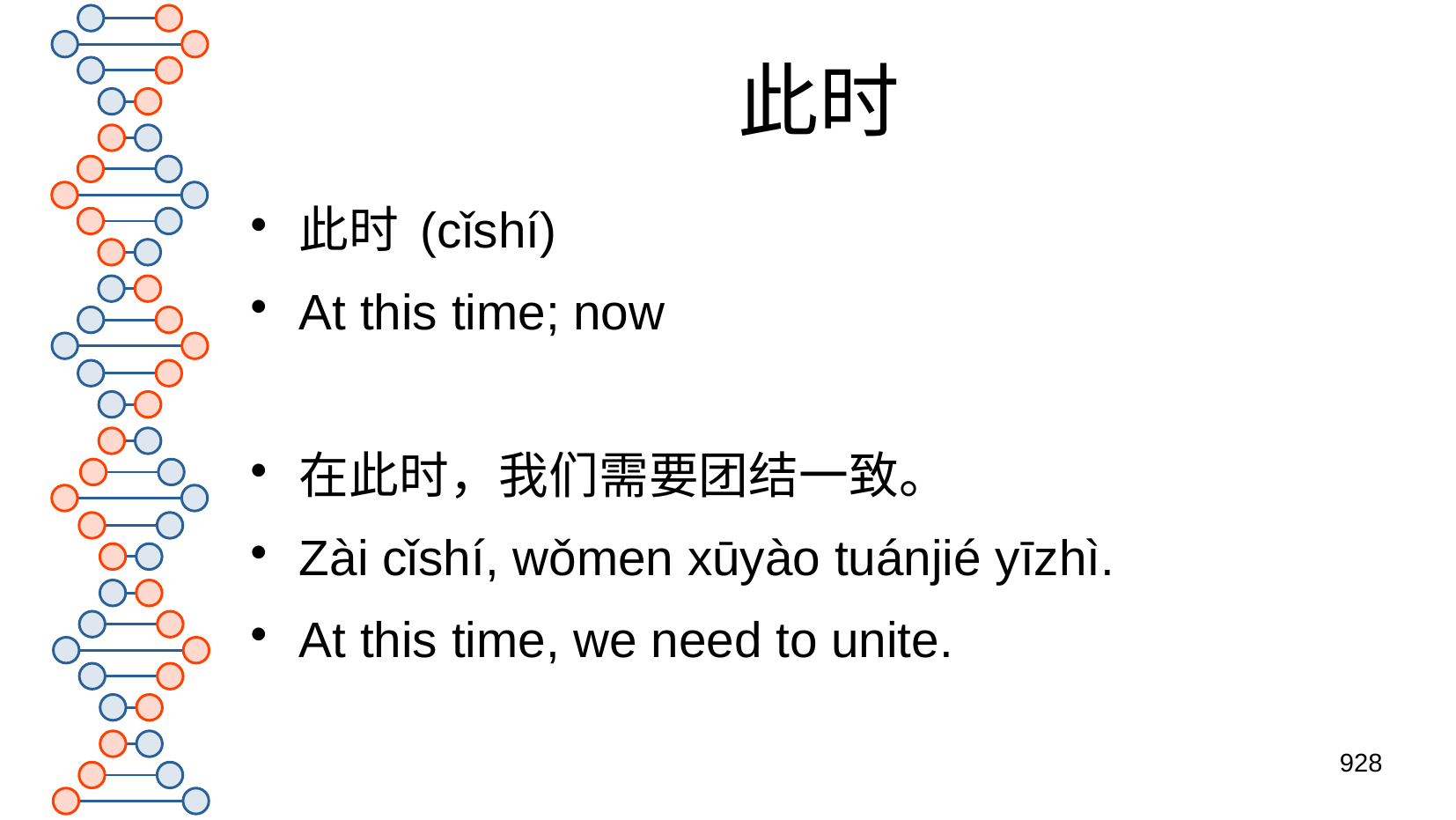

# 此时
此时 (cǐshí)
At this time; now

在此时，我们需要团结一致。
Zài cǐshí, wǒmen xūyào tuánjié yīzhì.
At this time, we need to unite.

928